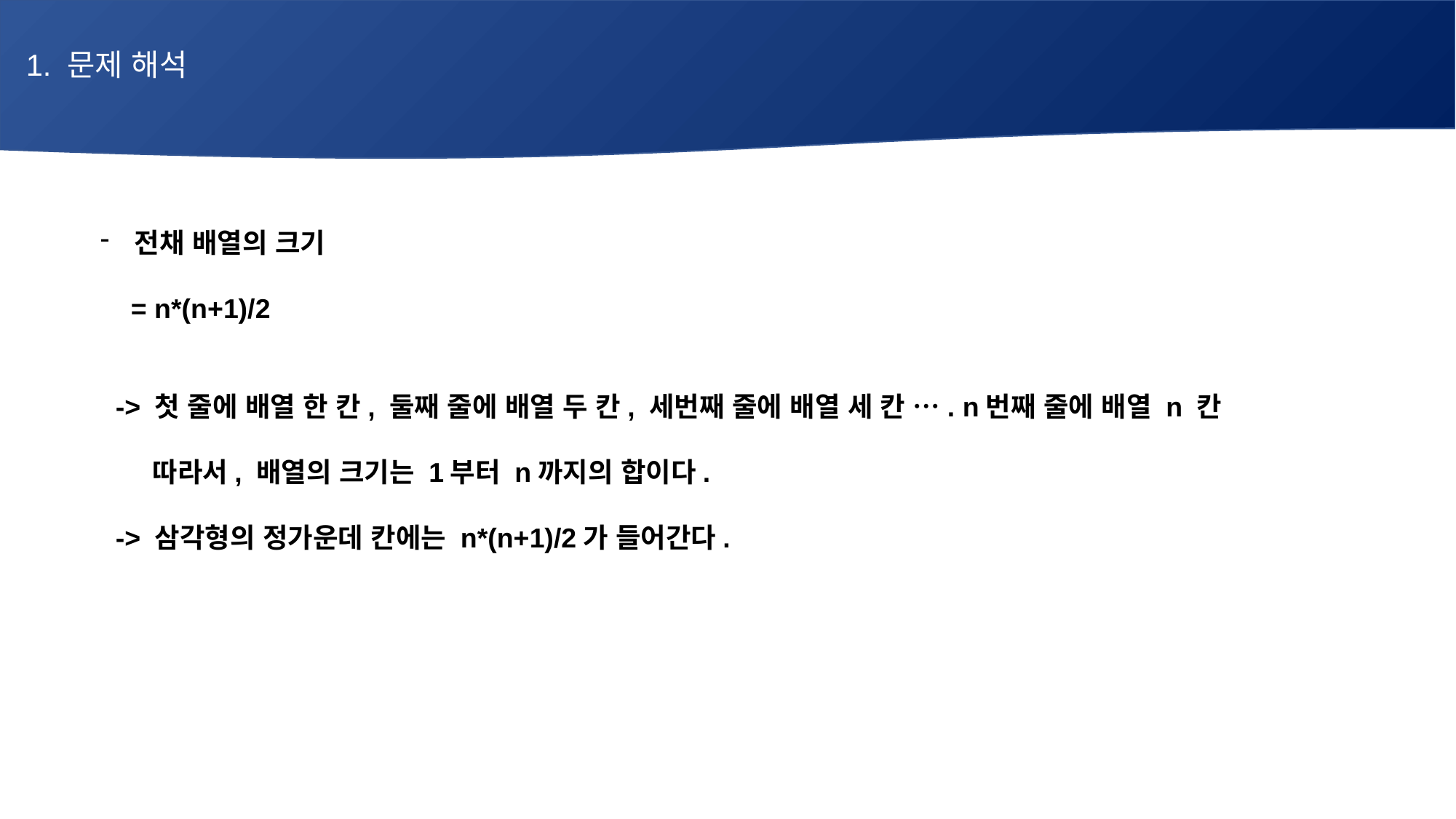

1. 문제 해석
# 매주 1 과제 LV2
전채 배열의 크기

    = n*(n+1)/2

  -> 첫 줄에 배열 한 칸, 둘째 줄에 배열 두 칸, 세번째 줄에 배열 세 칸 …. n번째 줄에 배열 n 칸

      따라서, 배열의 크기는 1부터 n까지의 합이다.

  -> 삼각형의 정가운데 칸에는 n*(n+1)/2가 들어간다.